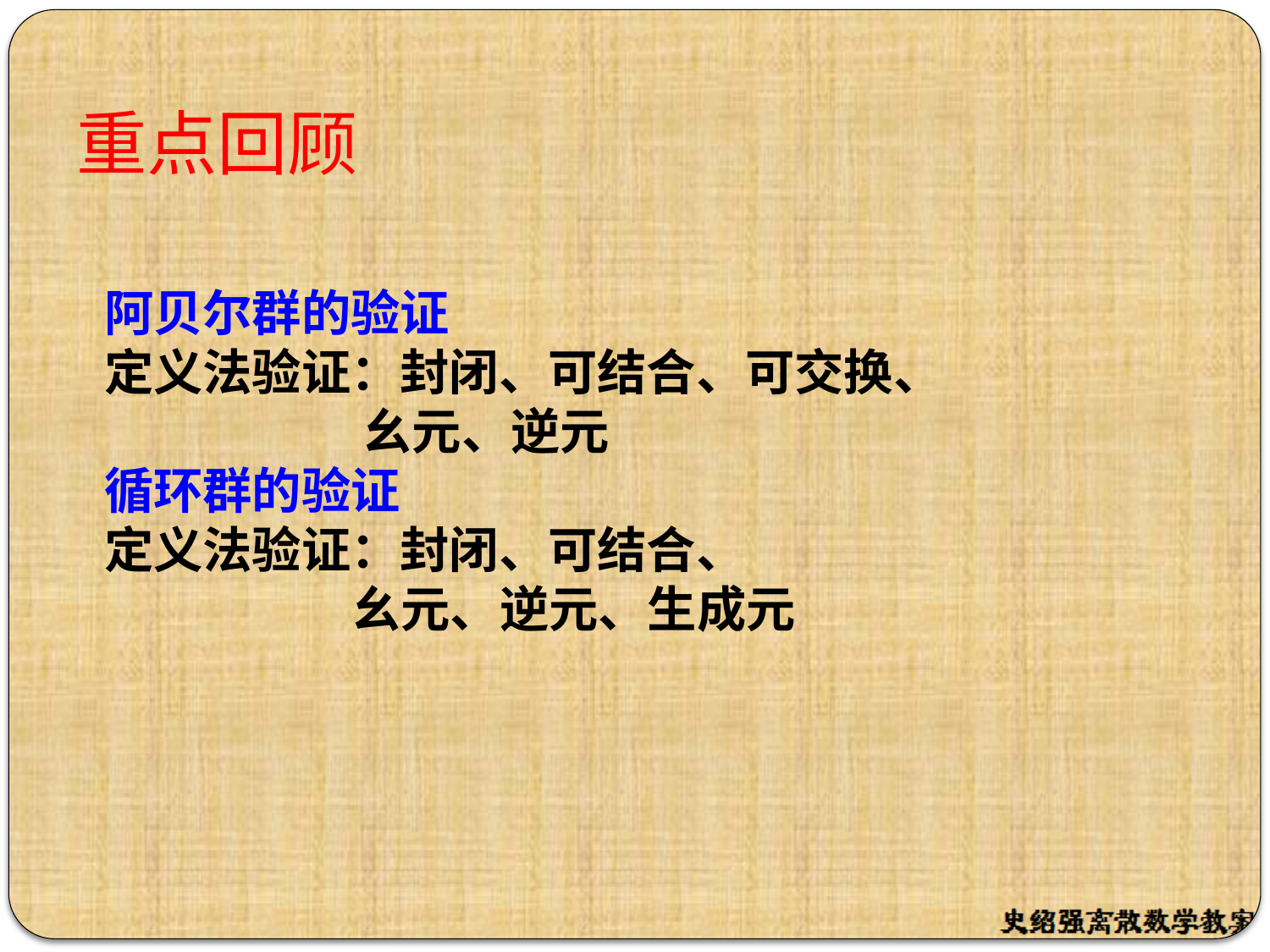

# 重点回顾
阿贝尔群的验证
定义法验证：封闭、可结合、可交换、
                      幺元、逆元
循环群的验证
定义法验证：封闭、可结合、
                     幺元、逆元、生成元